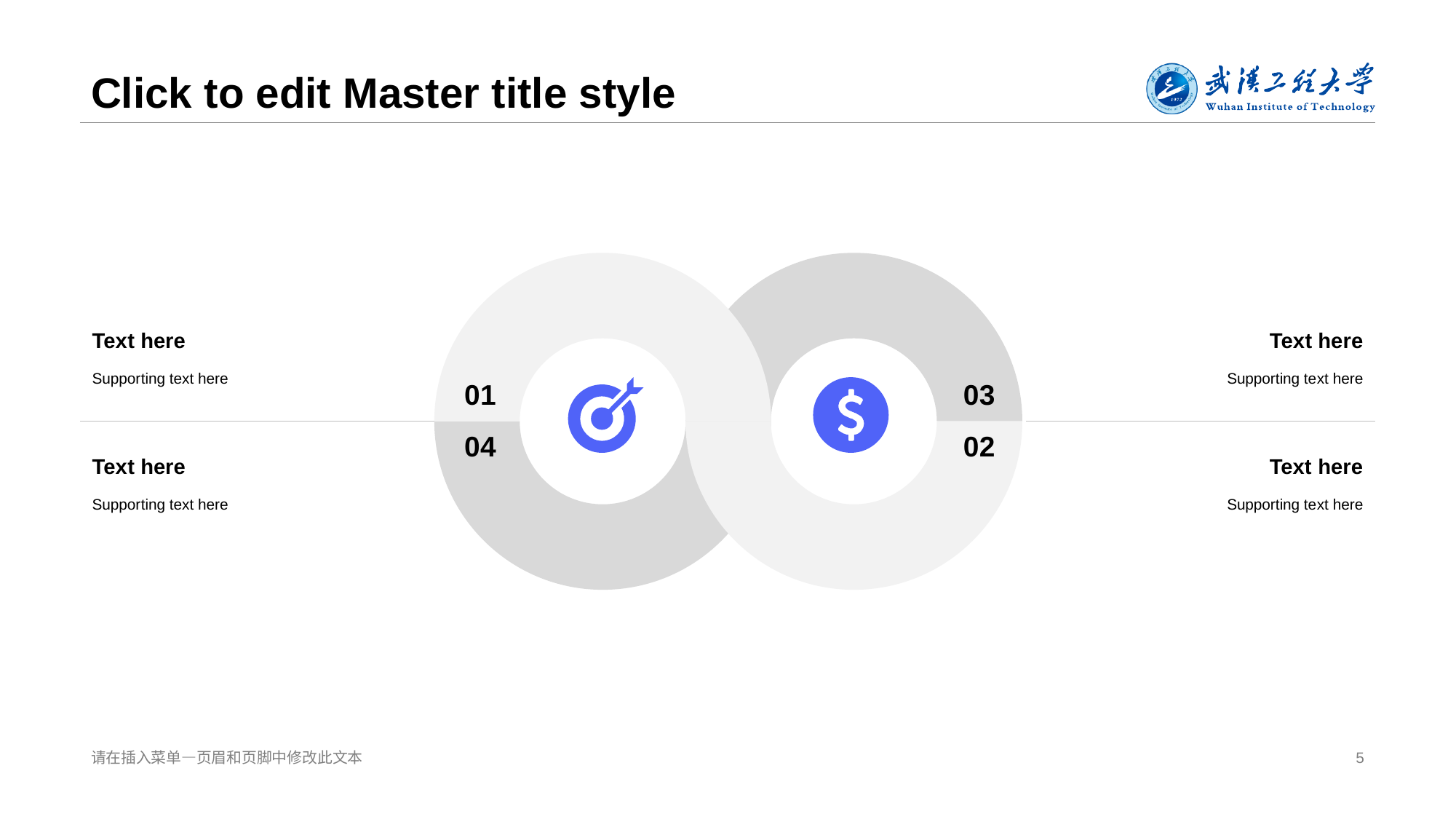

# Click to edit Master title style

0 1
0 3

0 4
0 2
Tex t here
Tex t here
Suppor ting text here
Supporting te xt here
Tex t here
Text  here
Suppor ting text here
Supporting te xt here
请在插入菜单—页眉和页脚中修改此文本
5